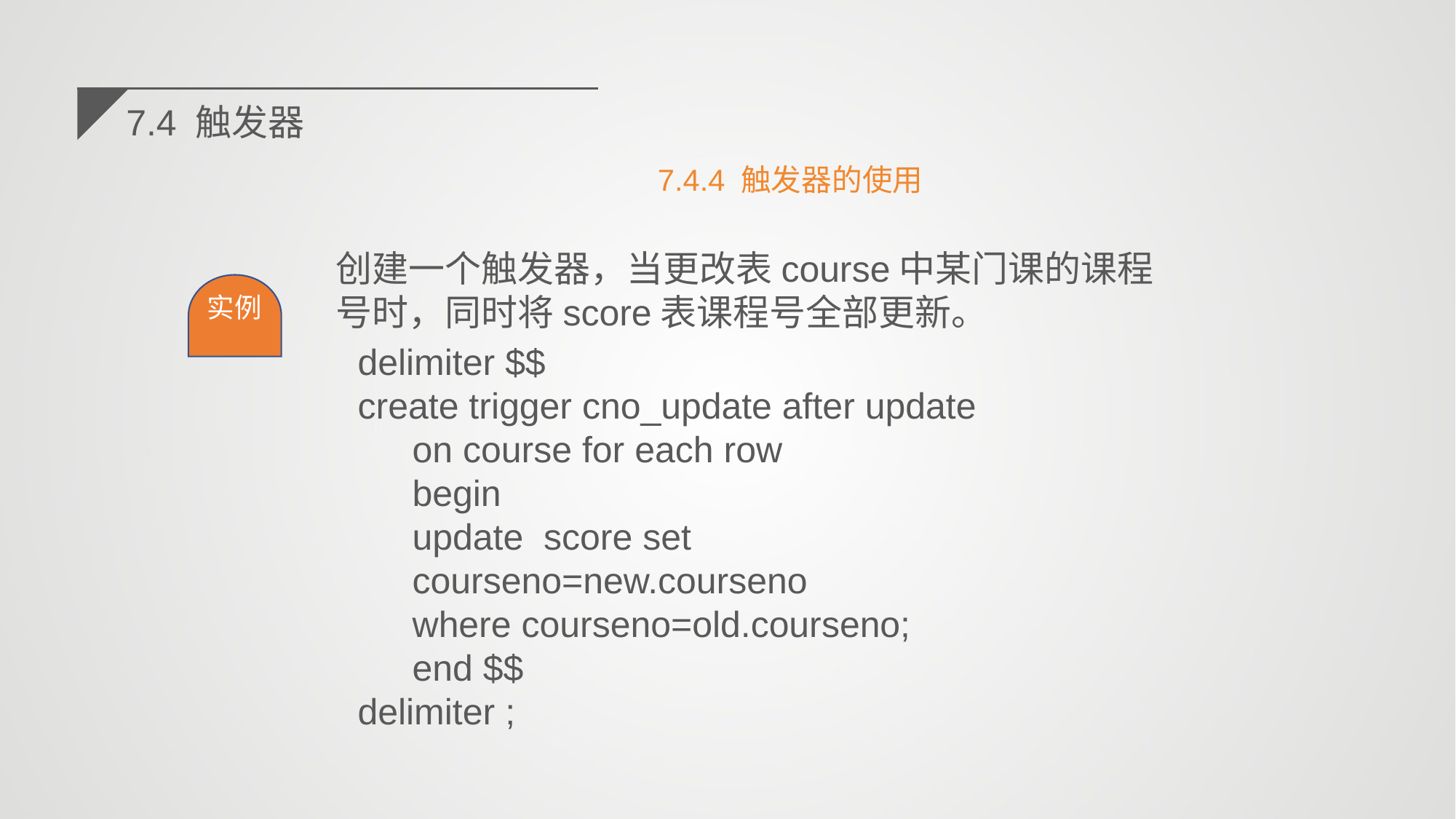

7.4 触发器

7.4.4 触发器的使用
创建一个触发器，当更改表course中某门课的课程号时，同时将score表课程号全部更新。

实例

delimiter $$
create trigger cno_update after update
on course for each row
begin
update  score set courseno=new.courseno
where courseno=old.courseno;
end $$
delimiter ;